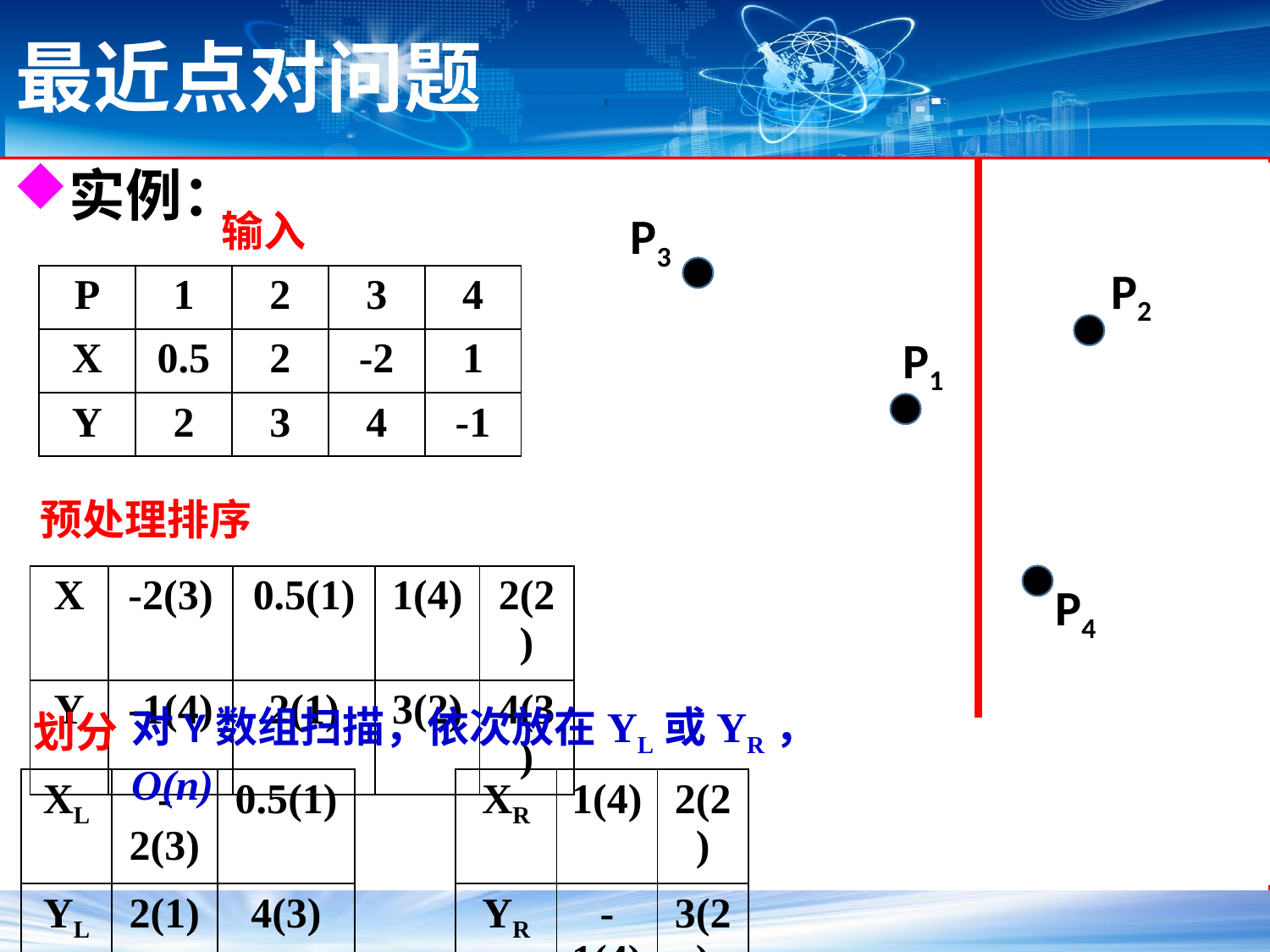

# 最近点对问题
实例：

输入
P3
P2

| P | 1 | 2 | 3 | 4 |
| --- | --- | --- | --- | --- |
| X | 0.5 | 2 | -2 | 1 |
| Y | 2 | 3 | 4 | -1 |

P1

预处理排序

| X | -2(3) | 0.5(1) | 1(4) | 2(2) |
| --- | --- | --- | --- | --- |
| Y | -1(4) | 2(1) | 3(2) | 4(3) |
P4
对Y数组扫描，依次放在YL或YR，O(n)
划分
| XL | -2(3) | 0.5(1) |  | XR | 1(4) | 2(2) |
| --- | --- | --- | --- | --- | --- | --- |
| YL | 2(1) | 4(3) |  | YR | -1(4) | 3(2) |